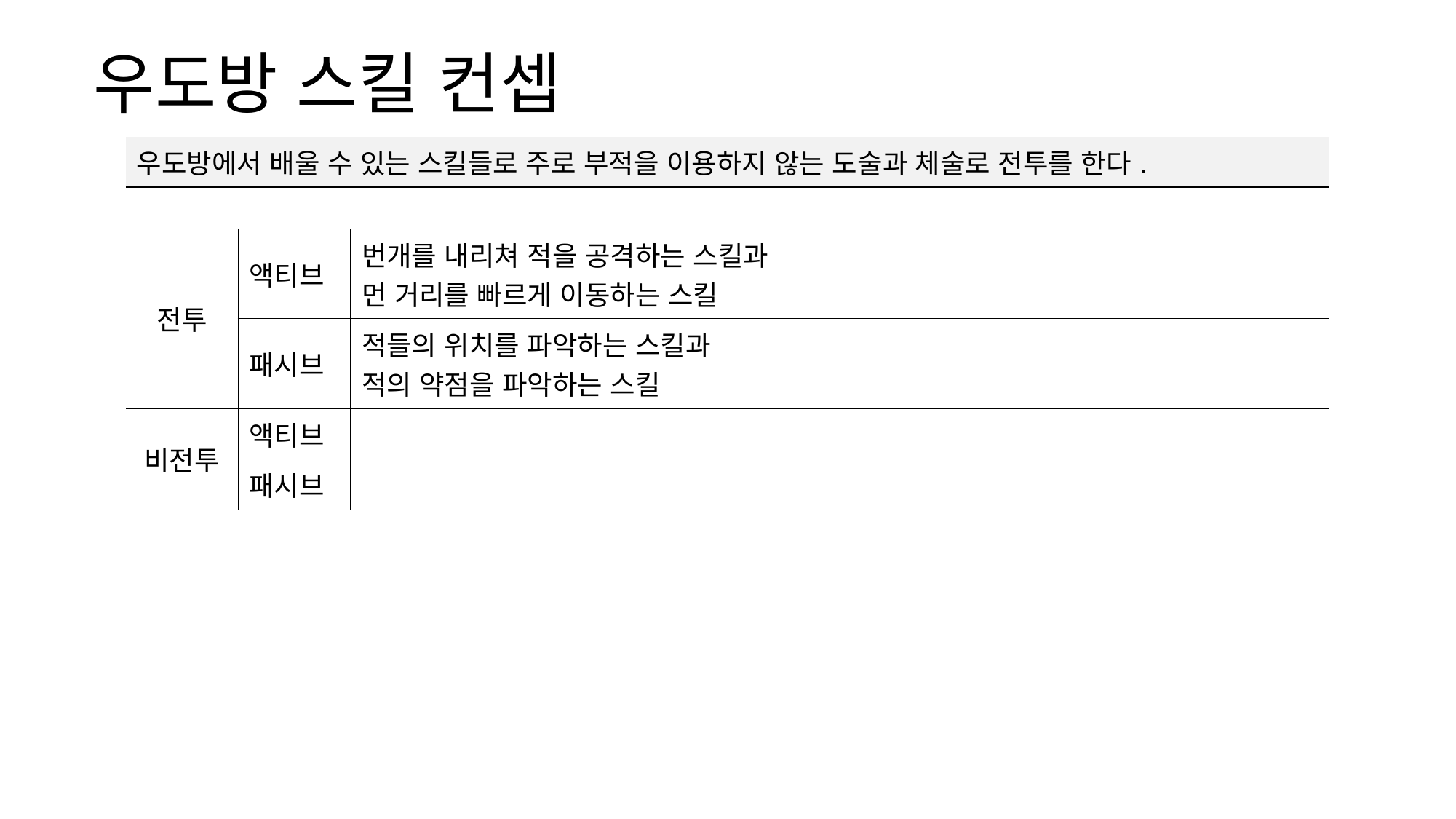

우도방 스킬 컨셉
| 우도방에서 배울 수 있는 스킬들로 주로 부적을 이용하지 않는 도술과 체술로 전투를 한다. |  |  |
| --- | --- | --- |
|  |  |  |
| 전투 | 액티브 | 번개를 내리쳐 적을 공격하는 스킬과 먼 거리를 빠르게 이동하는 스킬 |
|  | 패시브 | 적들의 위치를 파악하는 스킬과 적의 약점을 파악하는 스킬 |
| 비전투 | 액티브 |  |
|  | 패시브 |  |